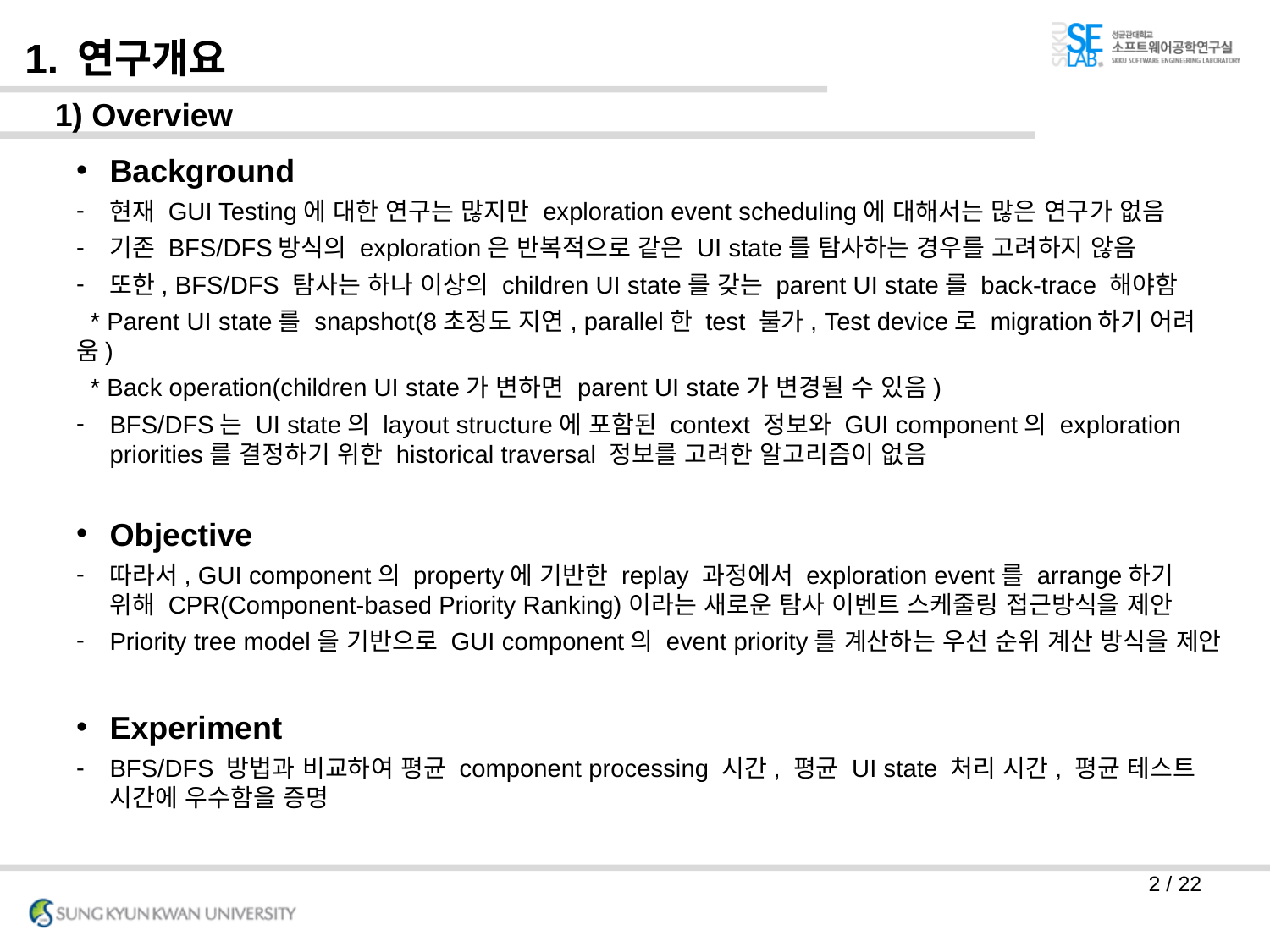

# 1. 연구개요
1) Overview
Background
현재 GUI Testing에 대한 연구는 많지만 exploration event scheduling에 대해서는 많은 연구가 없음
기존 BFS/DFS방식의 exploration은 반복적으로 같은 UI state를 탐사하는 경우를 고려하지 않음
또한, BFS/DFS 탐사는 하나 이상의 children UI state를 갖는 parent UI state를 back-trace 해야함
  * Parent UI state를 snapshot(8초정도 지연, parallel한 test 불가, Test device로 migration하기 어려움)
  * Back operation(children UI state가 변하면 parent UI state가 변경될 수 있음)
BFS/DFS는 UI state의 layout structure에 포함된 context 정보와 GUI component의 exploration priorities를 결정하기 위한 historical traversal 정보를 고려한 알고리즘이 없음

Objective
따라서, GUI component의 property에 기반한 replay 과정에서 exploration event를 arrange하기 위해 CPR(Component-based Priority Ranking)이라는 새로운 탐사 이벤트 스케줄링 접근방식을 제안
Priority tree model을 기반으로 GUI component의 event priority를 계산하는 우선 순위 계산 방식을 제안

Experiment
BFS/DFS 방법과 비교하여 평균 component processing 시간, 평균 UI state 처리 시간, 평균 테스트 시간에 우수함을 증명
2 / 22